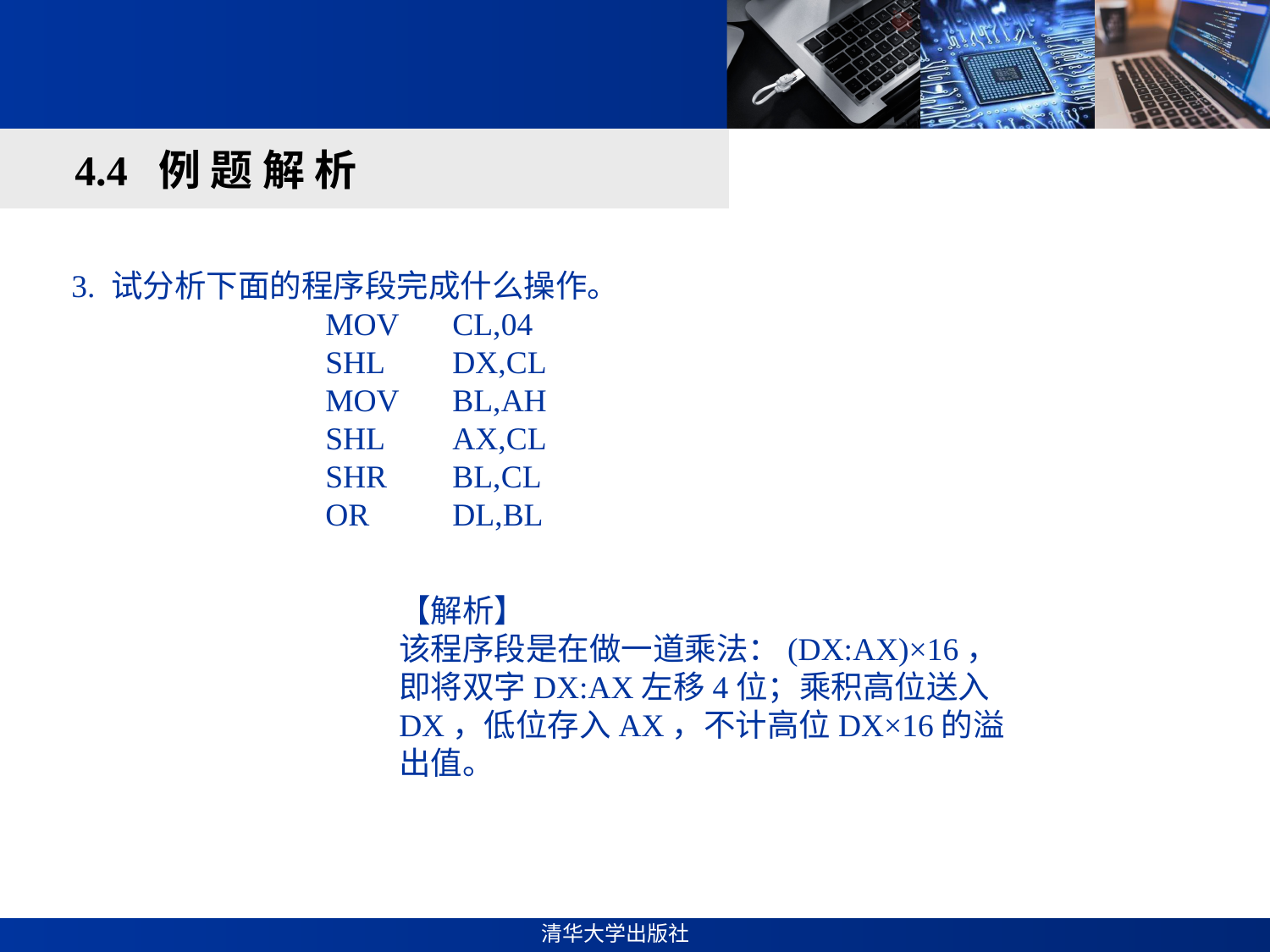

#
4.4  例 题 解 析

3. 试分析下面的程序段完成什么操作。
		MOV	CL,04
		SHL	DX,CL
		MOV	BL,AH
		SHL	AX,CL
		SHR	BL,CL
		OR	DL,BL
【解析】
该程序段是在做一道乘法：(DX:AX)×16，即将双字DX:AX左移4位；乘积高位送入DX，低位存入AX，不计高位DX×16的溢出值。